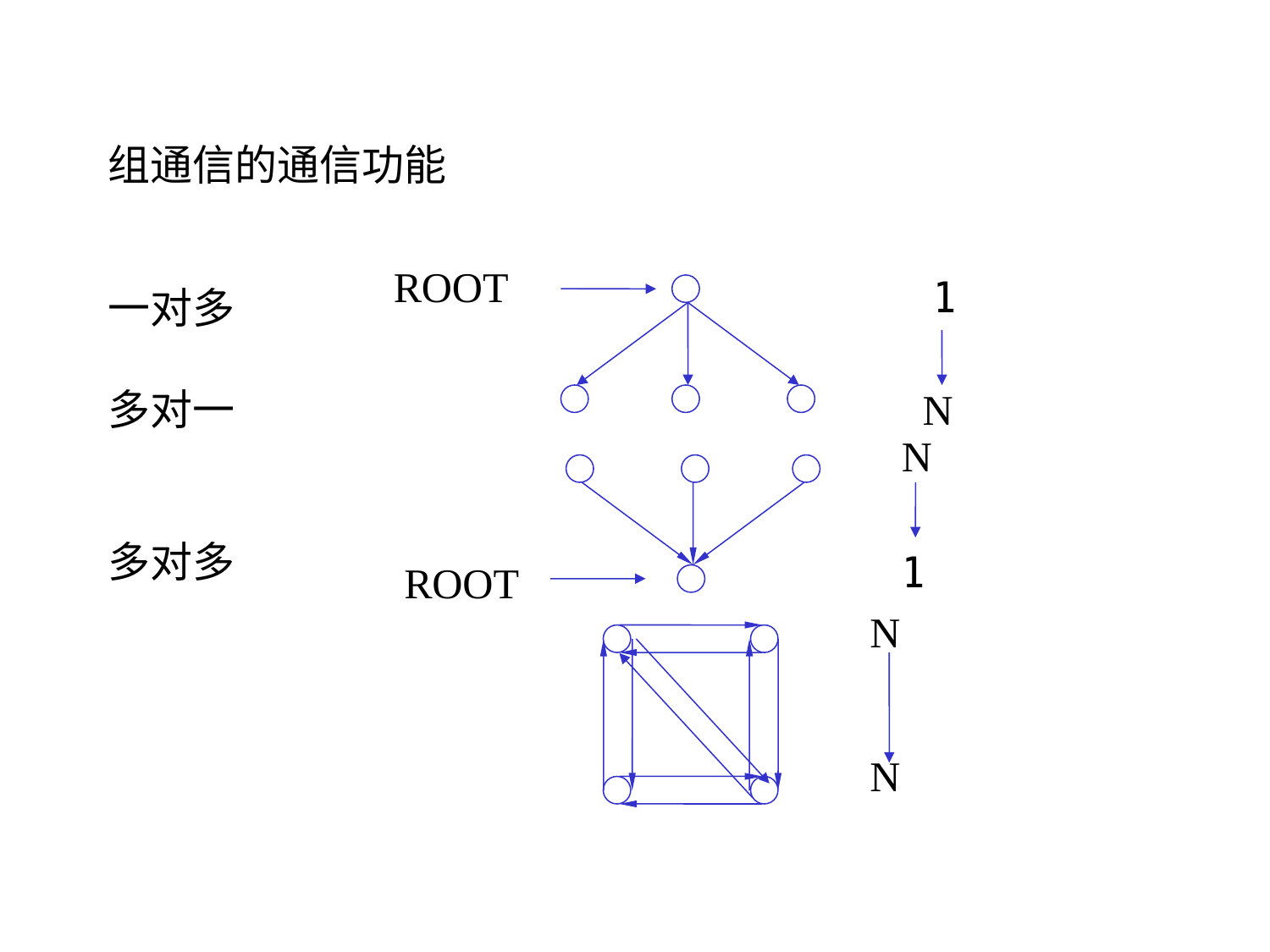

组通信的通信功能

N
ROOT
1
一对多

多对一

多对多

N

1
ROOT
N

N